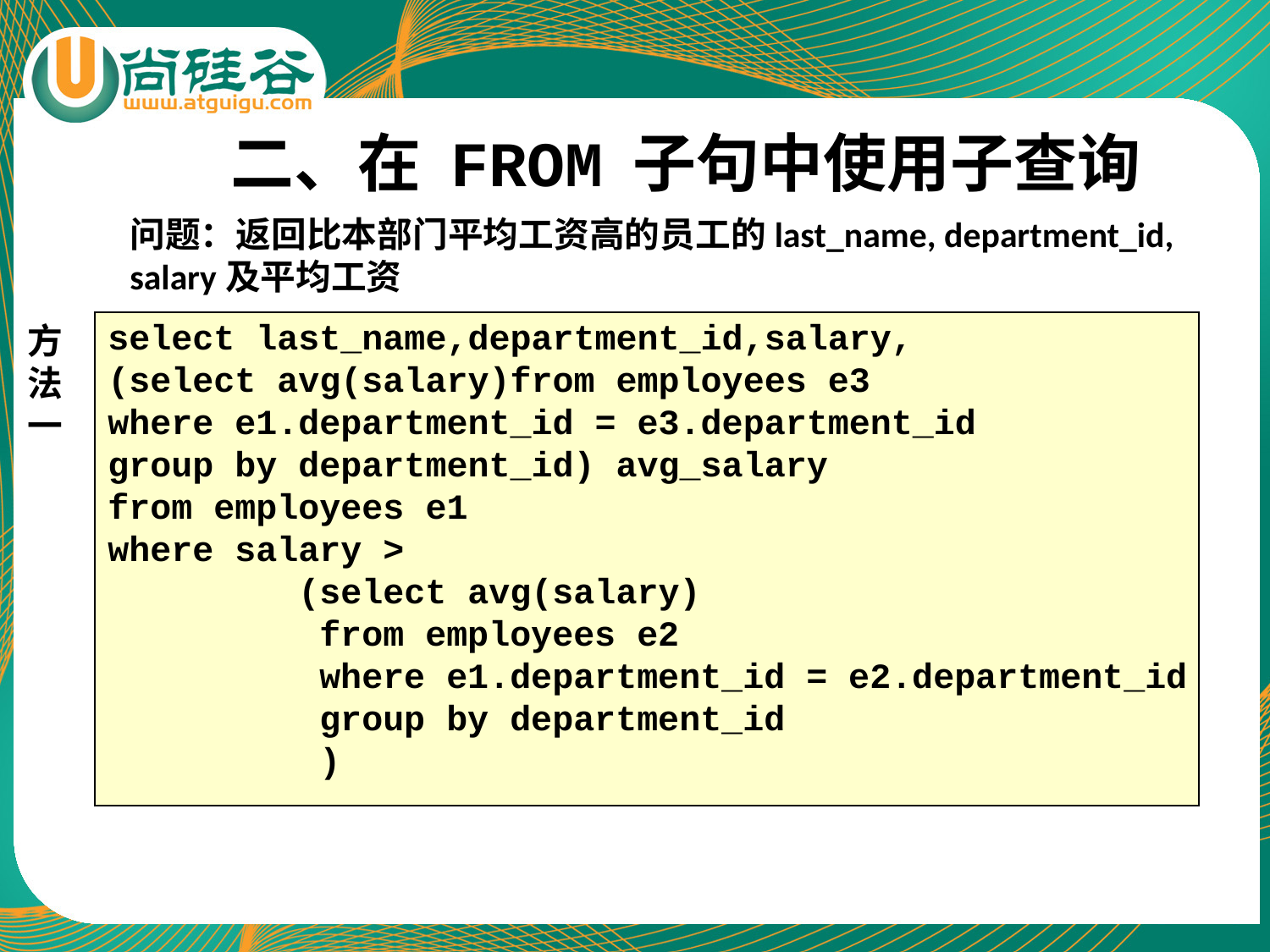

# 二、在 FROM 子句中使用子查询
问题：返回比本部门平均工资高的员工的last_name, department_id, salary及平均工资
方法一

select last_name,department_id,salary,
(select avg(salary)from employees e3
where e1.department_id = e3.department_id
group by department_id) avg_salary
from employees e1
where salary >
         (select avg(salary)
          from employees e2
          where e1.department_id = e2.department_id
          group by department_id
          )